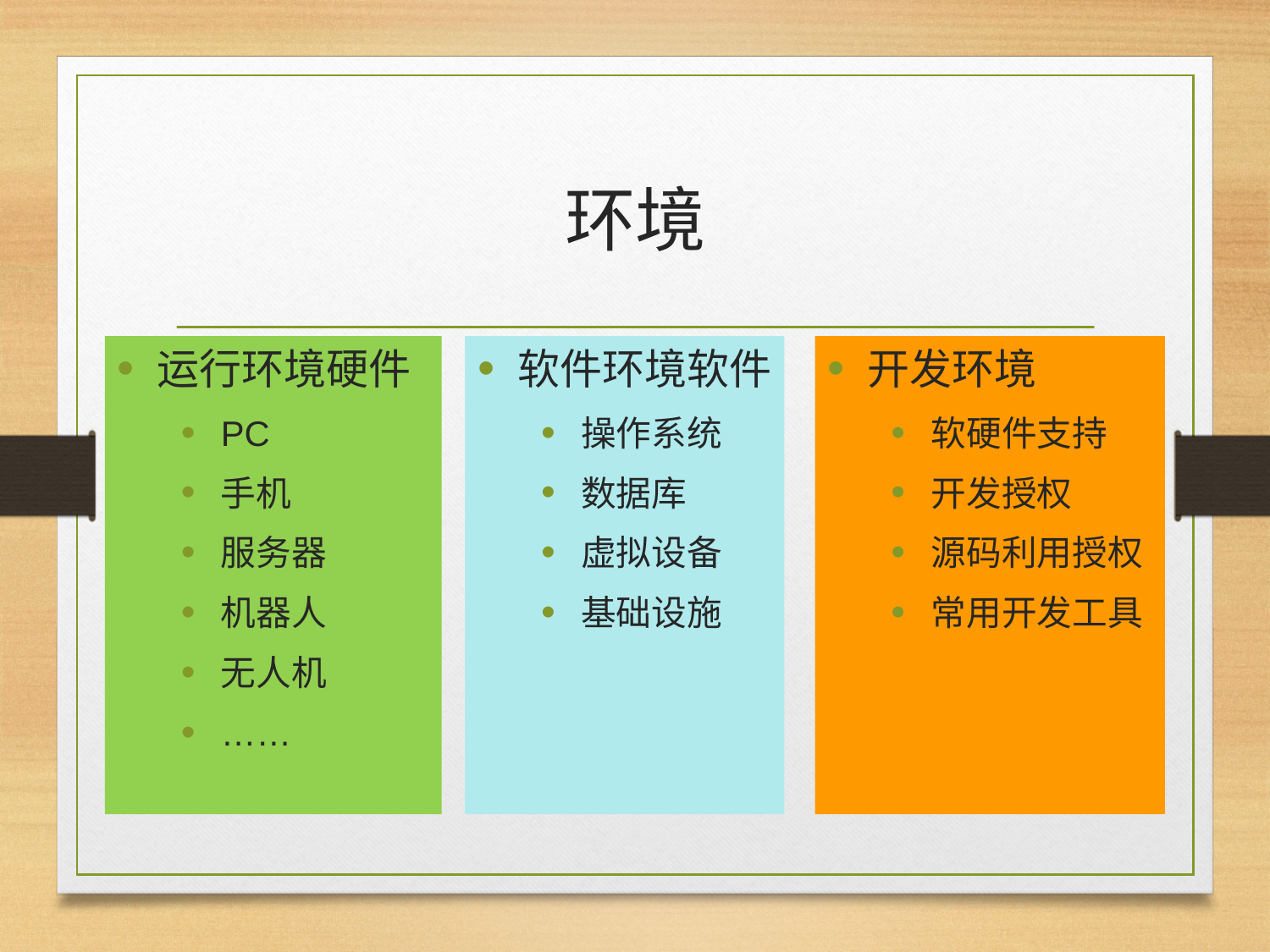

# 环境
运行环境硬件
PC
手机
服务器
机器人
无人机
……
软件环境软件
操作系统
数据库
虚拟设备
基础设施
开发环境
软硬件支持
开发授权
源码利用授权
常用开发工具